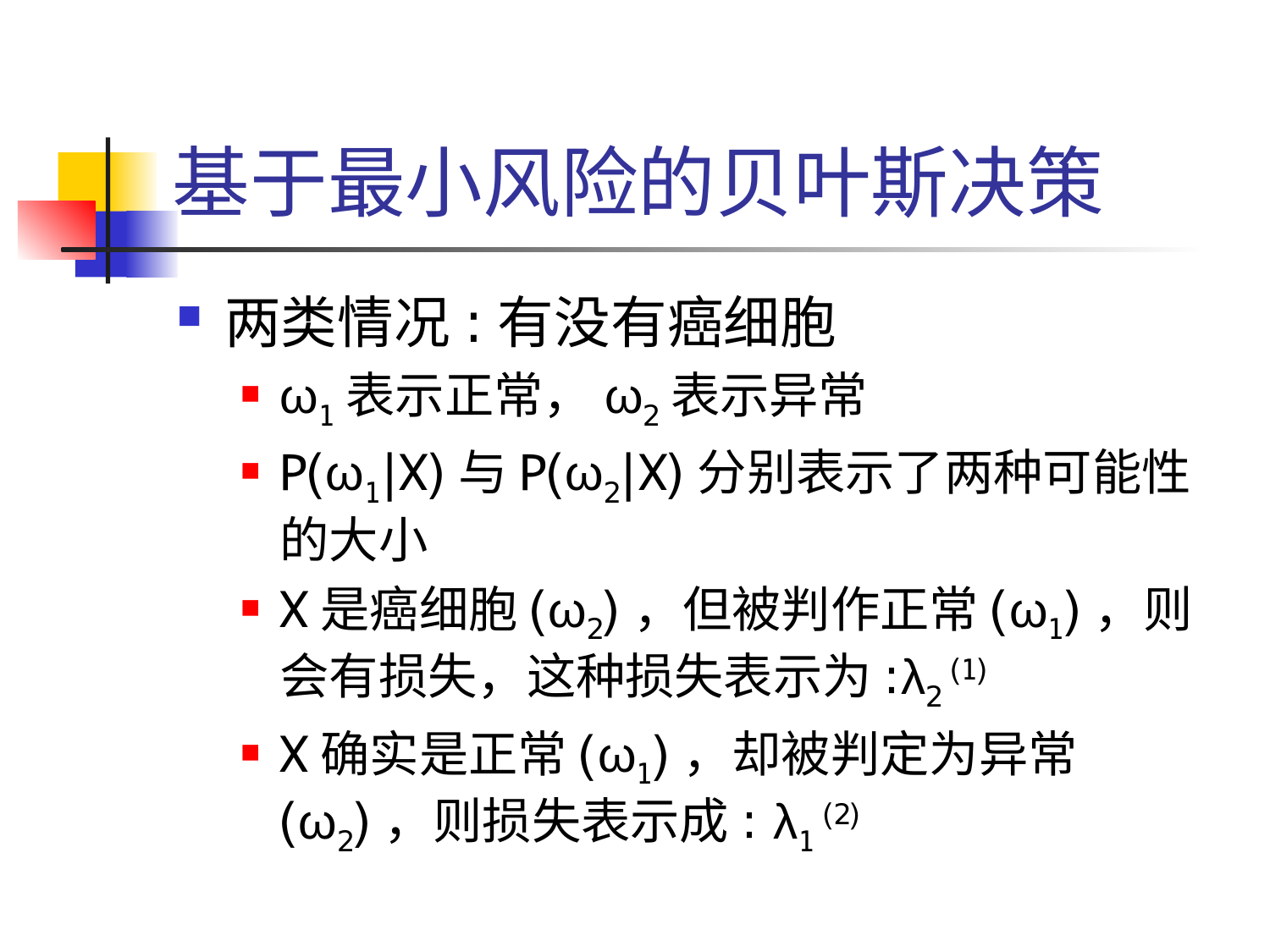

# 基于最小风险的贝叶斯决策
两类情况:有没有癌细胞
ω1表示正常，ω2表示异常
P(ω1|X)与P(ω2|X)分别表示了两种可能性的大小
X是癌细胞(ω2)，但被判作正常(ω1)，则会有损失，这种损失表示为:λ2 (1)
X确实是正常(ω1)，却被判定为异常(ω2)，则损失表示成: λ1 (2)